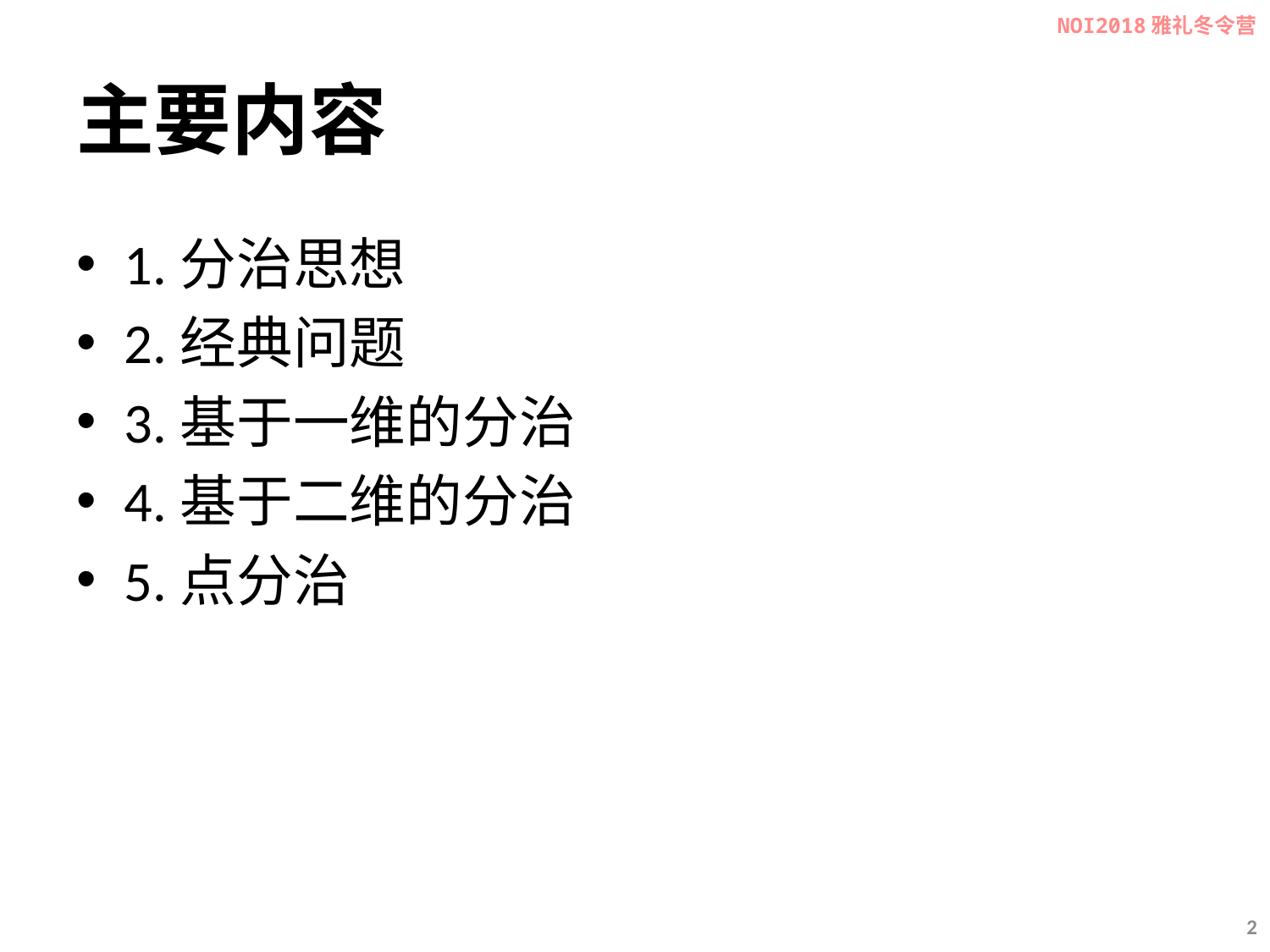

NOI2018雅礼冬令营
# 主要内容
1.分治思想
2.经典问题
3.基于一维的分治
4.基于二维的分治
5.点分治
2